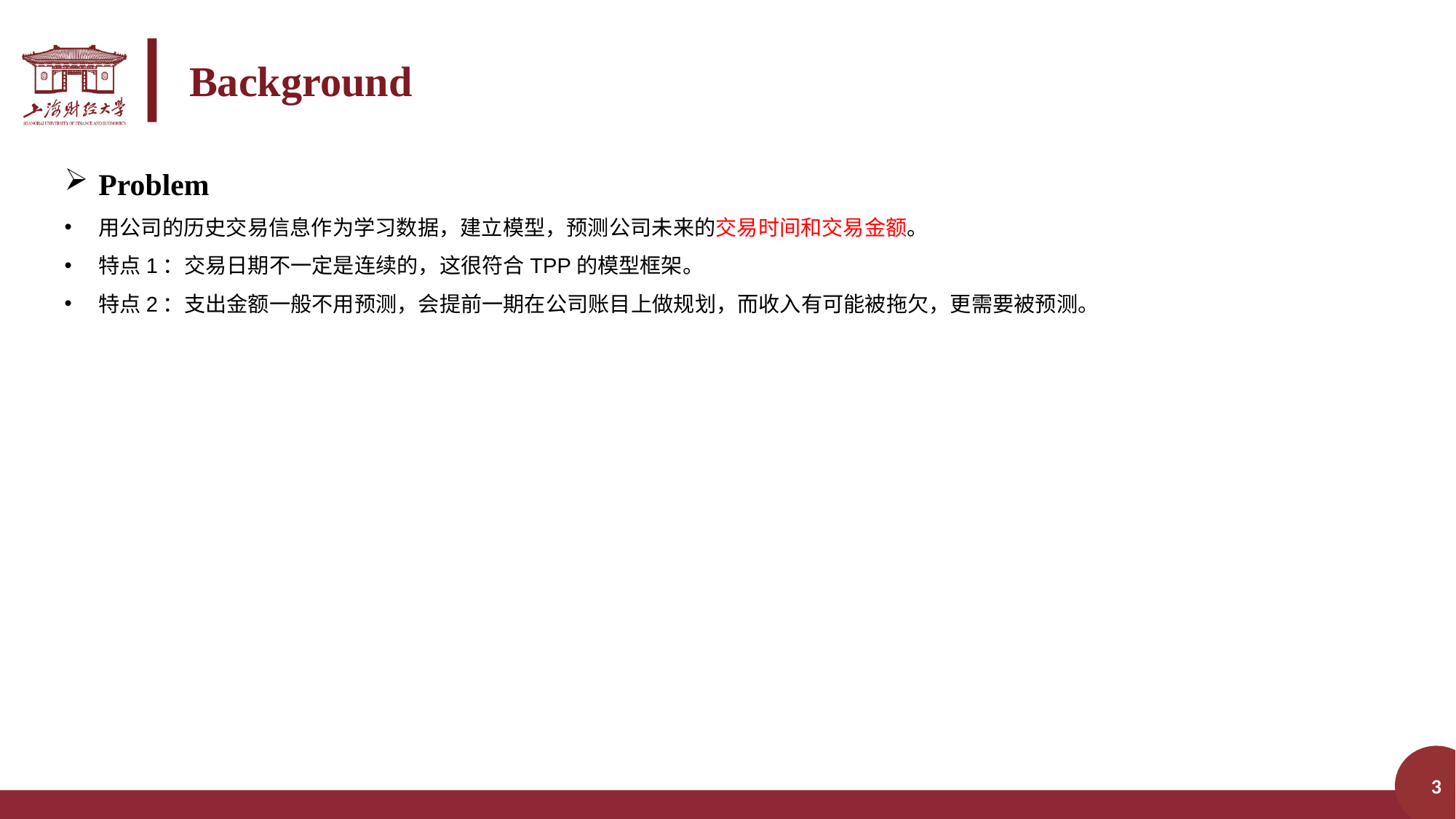

# Background
Problem
用公司的历史交易信息作为学习数据，建立模型，预测公司未来的交易时间和交易金额。
特点1：交易日期不一定是连续的，这很符合TPP的模型框架。
特点2：支出金额一般不用预测，会提前一期在公司账目上做规划，而收入有可能被拖欠，更需要被预测。